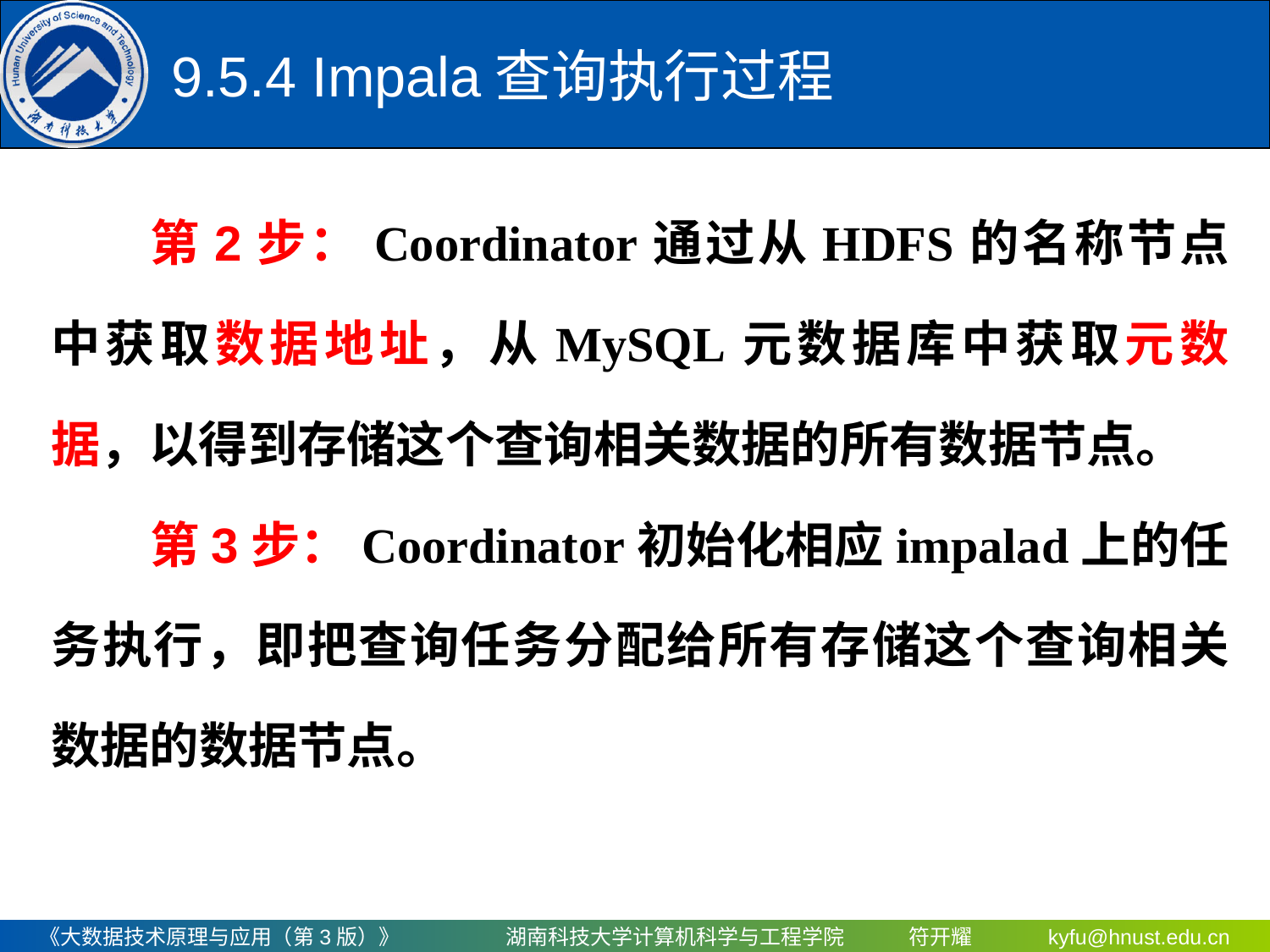

9.5.4 Impala查询执行过程
第2步：Coordinator通过从HDFS的名称节点中获取数据地址，从MySQL元数据库中获取元数据，以得到存储这个查询相关数据的所有数据节点。
第3步：Coordinator初始化相应impalad上的任务执行，即把查询任务分配给所有存储这个查询相关数据的数据节点。